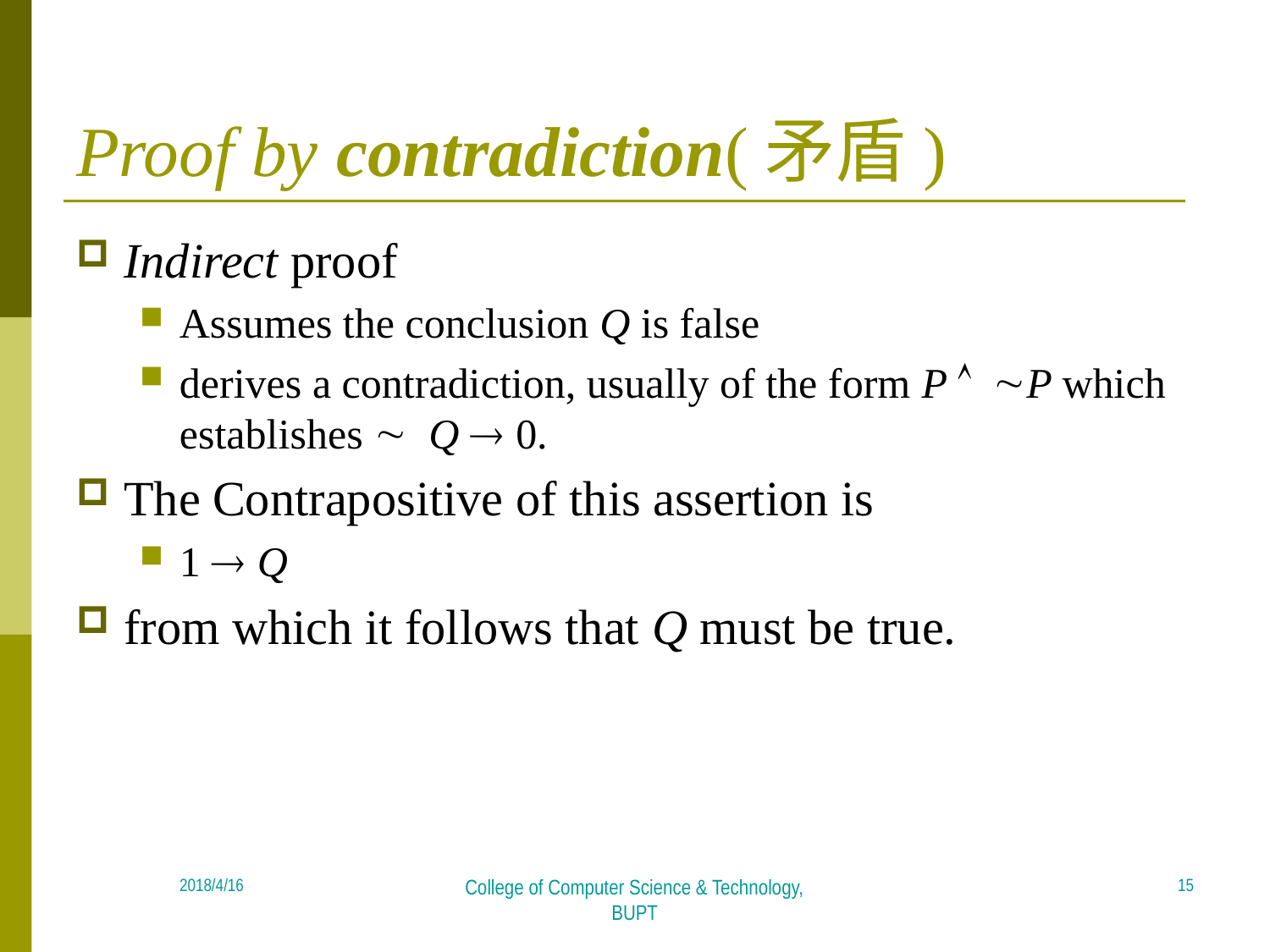

# Proof by contradiction(矛盾)
Indirect proof
Assumes the conclusion Q is false
derives a contradiction, usually of the form P ∧ ∼P which establishes ∼ Q → 0.
The Contrapositive of this assertion is
1 → Q
from which it follows that Q must be true.
15
2018/4/16
College of Computer Science & Technology, BUPT